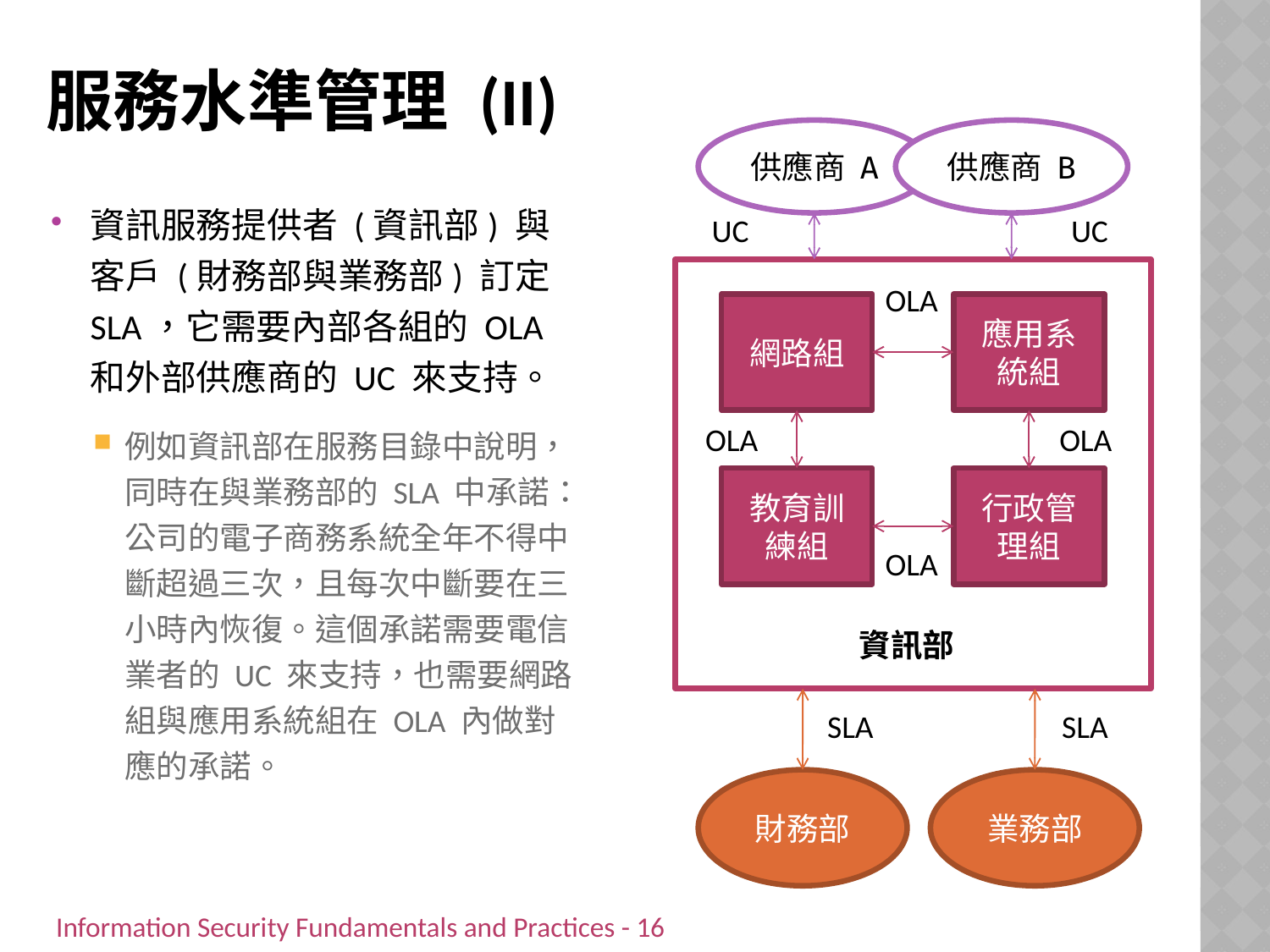

# 服務水準管理 (II)
供應商 A
供應商 B
UC
UC

OLA
網路組
應用系統組
OLA
OLA
教育訓練組
行政管理組
OLA
資訊部
SLA
SLA
財務部
業務部
資訊服務提供者 (資訊部) 與客戶 (財務部與業務部) 訂定 SLA，它需要內部各組的 OLA 和外部供應商的 UC 來支持。
例如資訊部在服務目錄中說明，同時在與業務部的 SLA 中承諾：公司的電子商務系統全年不得中斷超過三次，且每次中斷要在三小時內恢復。這個承諾需要電信業者的 UC 來支持，也需要網路組與應用系統組在 OLA 內做對應的承諾。